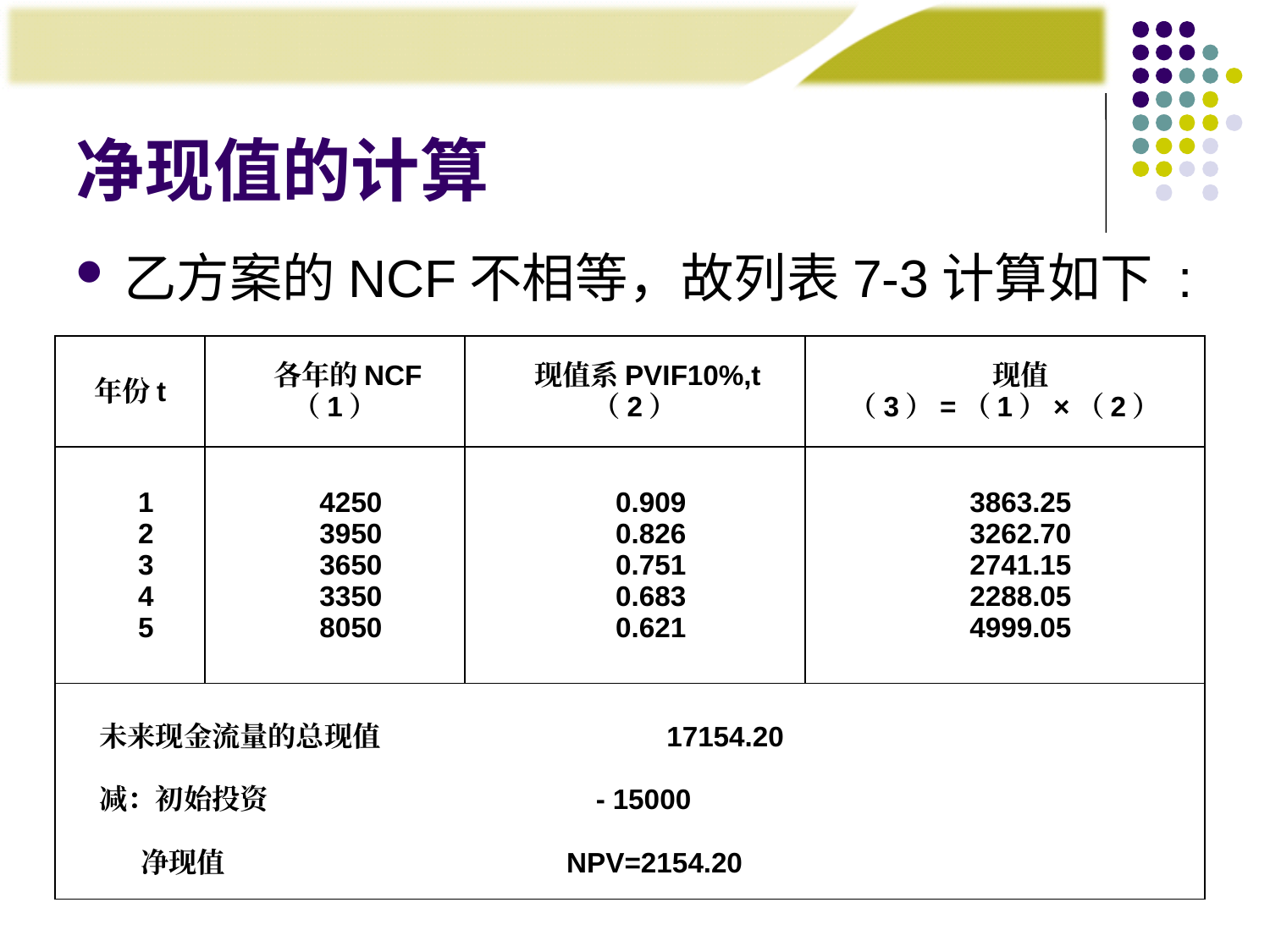

净现值的计算
乙方案的NCF不相等，故列表7-3计算如下 :
| 年份t | 各年的NCF（1） | 现值系PVIF10%,t（2） | 现值（3）=（1）×（2） |
| --- | --- | --- | --- |
| 1 2 3 4 5 | 4250 3950 3650 3350 8050 | 0.909 0.826 0.751 0.683 0.621 | 3863.25 3262.70 2741.15 2288.05 4999.05 |
| 未来现金流量的总现值 17154.20 减：初始投资 - 15000 净现值 NPV=2154.20 |  |  |  |